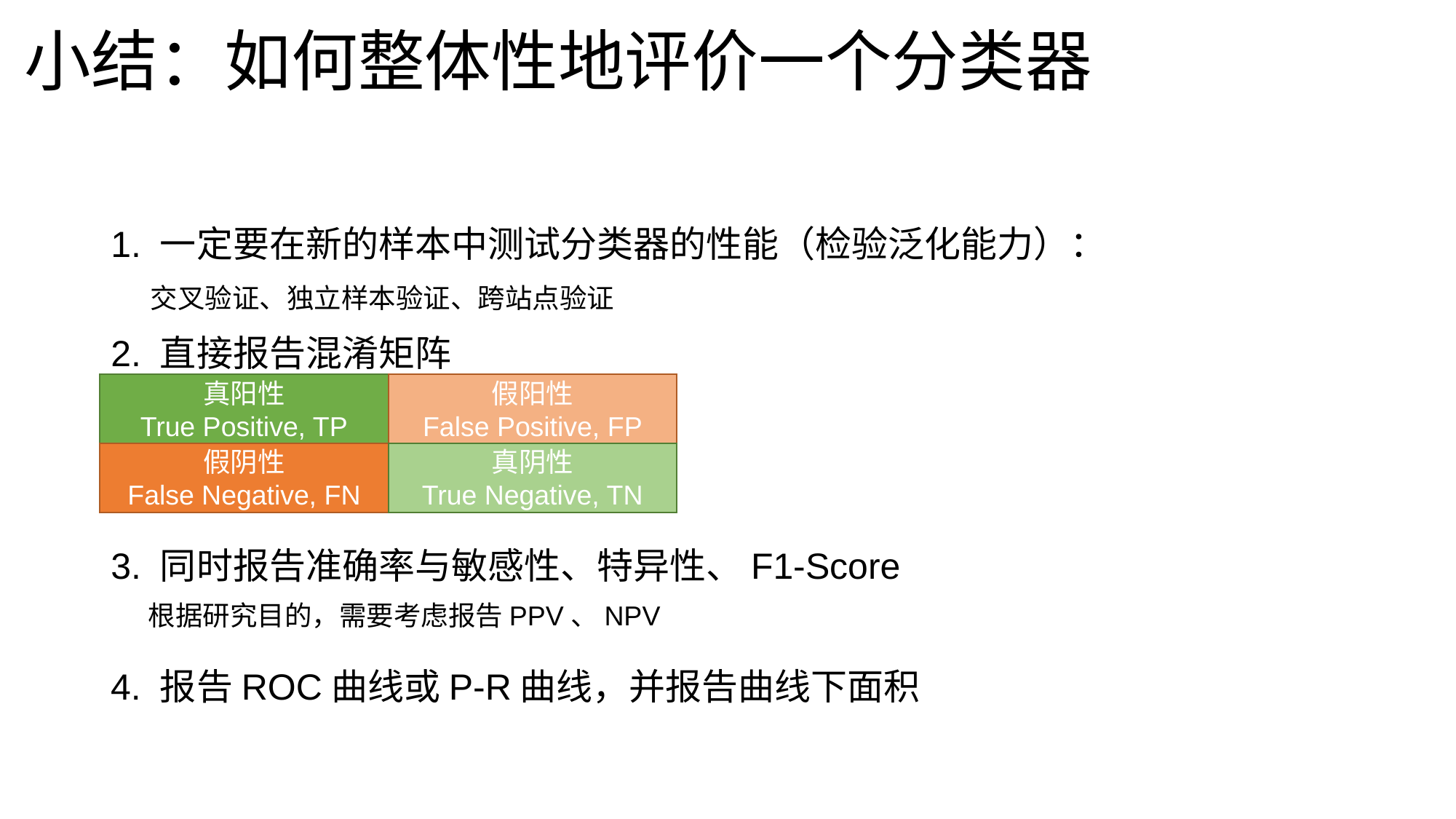

小结：如何整体性地评价一个分类器
1. 一定要在新的样本中测试分类器的性能（检验泛化能力）：
交叉验证、独立样本验证、跨站点验证
2. 直接报告混淆矩阵
真阳性
True Positive, TP
假阳性
False Positive, FP
假阴性
False Negative, FN
真阴性
True Negative, TN
3. 同时报告准确率与敏感性、特异性、F1-Score
根据研究目的，需要考虑报告PPV、NPV
4. 报告ROC曲线或P-R曲线，并报告曲线下面积